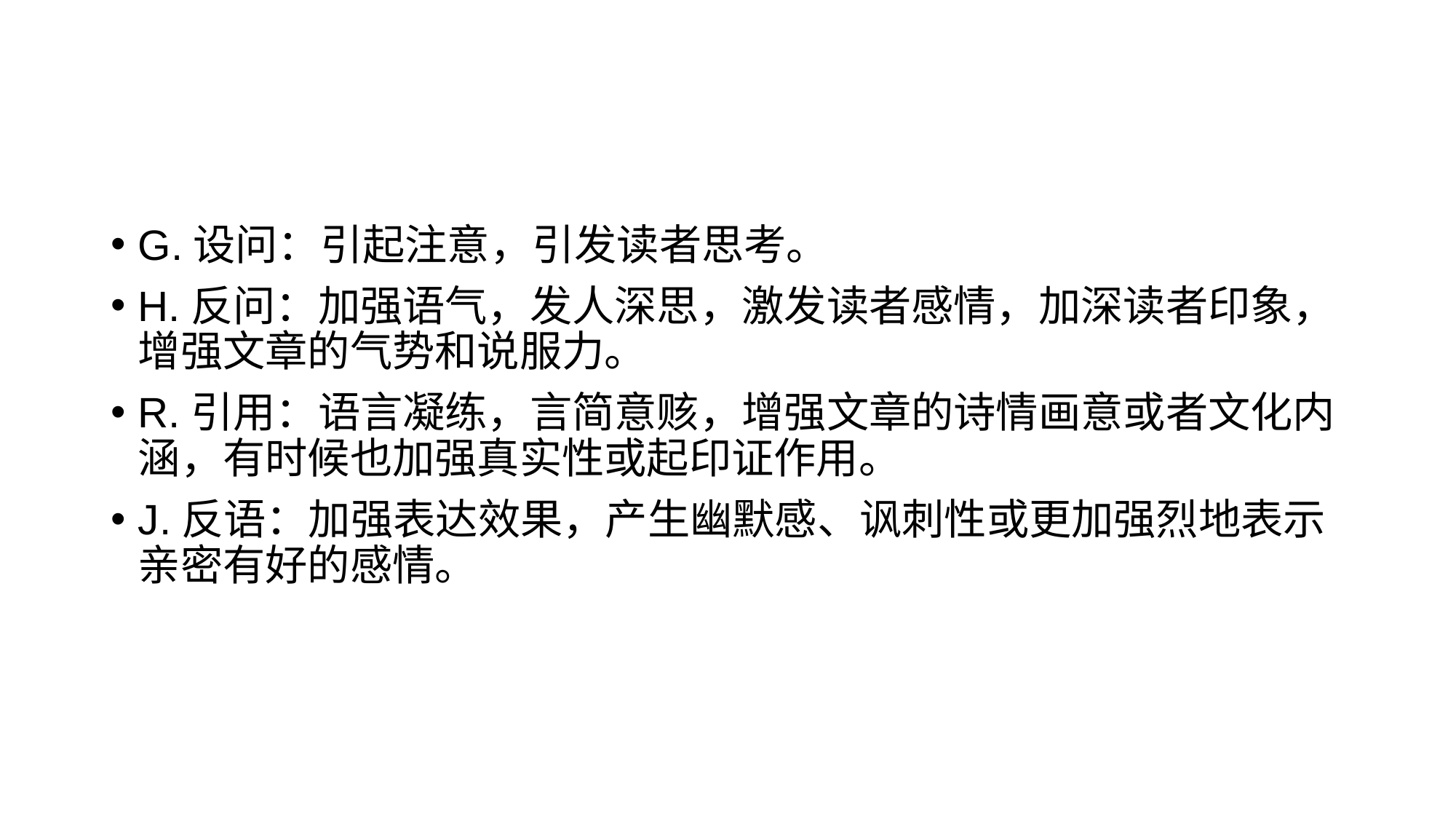

#
G.设问：引起注意，引发读者思考。
H.反问：加强语气，发人深思，激发读者感情，加深读者印象，增强文章的气势和说服力。
R.引用：语言凝练，言简意赅，增强文章的诗情画意或者文化内涵，有时候也加强真实性或起印证作用。
J.反语：加强表达效果，产生幽默感、讽刺性或更加强烈地表示亲密有好的感情。